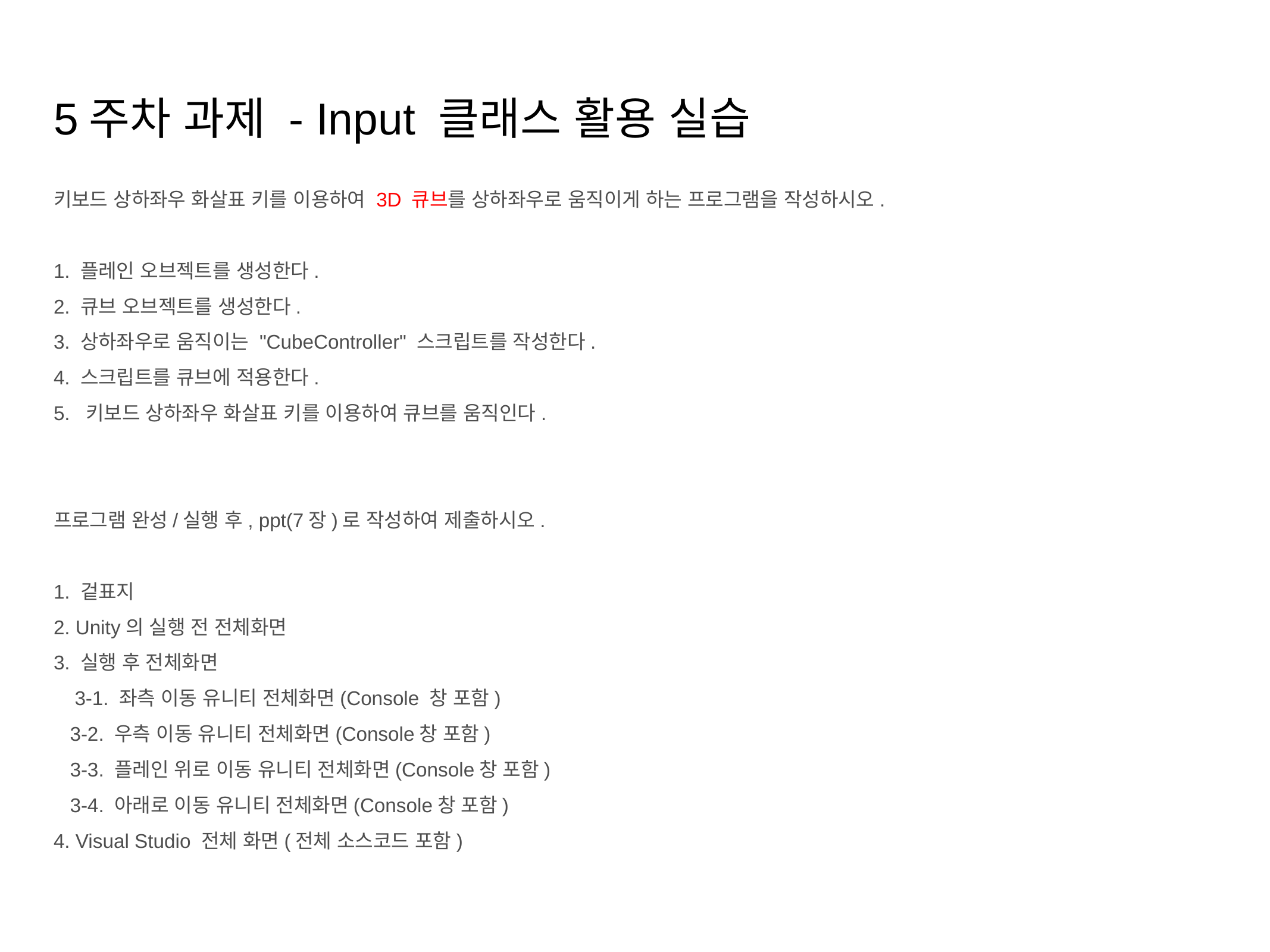

5주차 과제 - Input 클래스 활용 실습

키보드 상하좌우 화살표 키를 이용하여 3D 큐브를 상하좌우로 움직이게 하는 프로그램을 작성하시오.
1. 플레인 오브젝트를 생성한다.
2. 큐브 오브젝트를 생성한다.
3. 상하좌우로 움직이는 "CubeController" 스크립트를 작성한다.
4. 스크립트를 큐브에 적용한다.
5.  키보드 상하좌우 화살표 키를 이용하여 큐브를 움직인다.
프로그램 완성/실행 후, ppt(7장)로 작성하여 제출하시오.
1. 겉표지
2. Unity의 실행 전 전체화면
3. 실행 후 전체화면
   3-1. 좌측 이동 유니티 전체화면(Console 창 포함)
   3-2. 우측 이동 유니티 전체화면(Console창 포함)
   3-3. 플레인 위로 이동 유니티 전체화면(Console창 포함)
   3-4. 아래로 이동 유니티 전체화면(Console창 포함)
4. Visual Studio 전체 화면(전체 소스코드 포함)